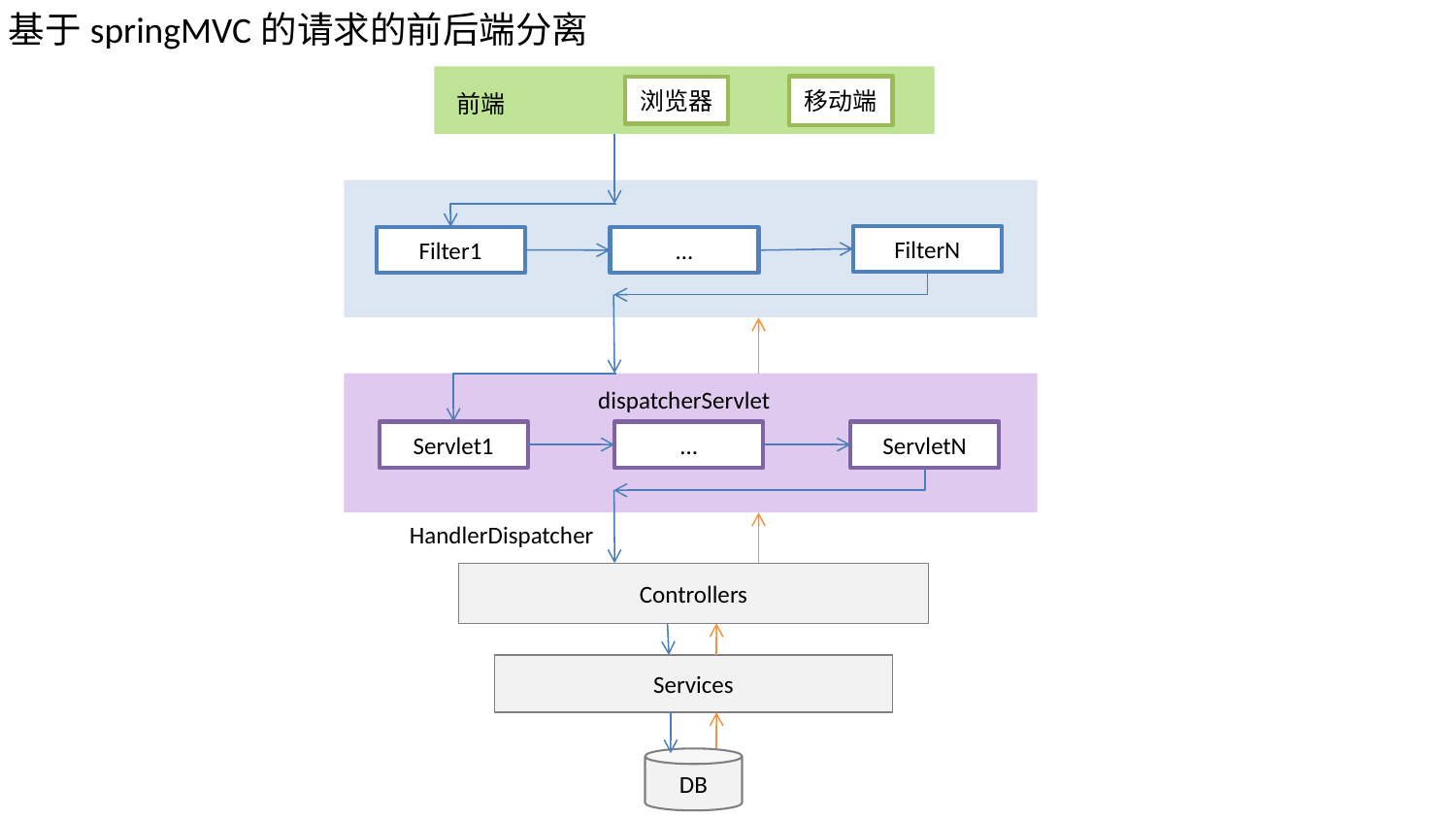

基于springMVC的请求的前后端分离

浏览器
移动端
前端

FilterN
Filter1
…

dispatcherServlet
Servlet1
…
ServletN
HandlerDispatcher
Controllers
Services
DB